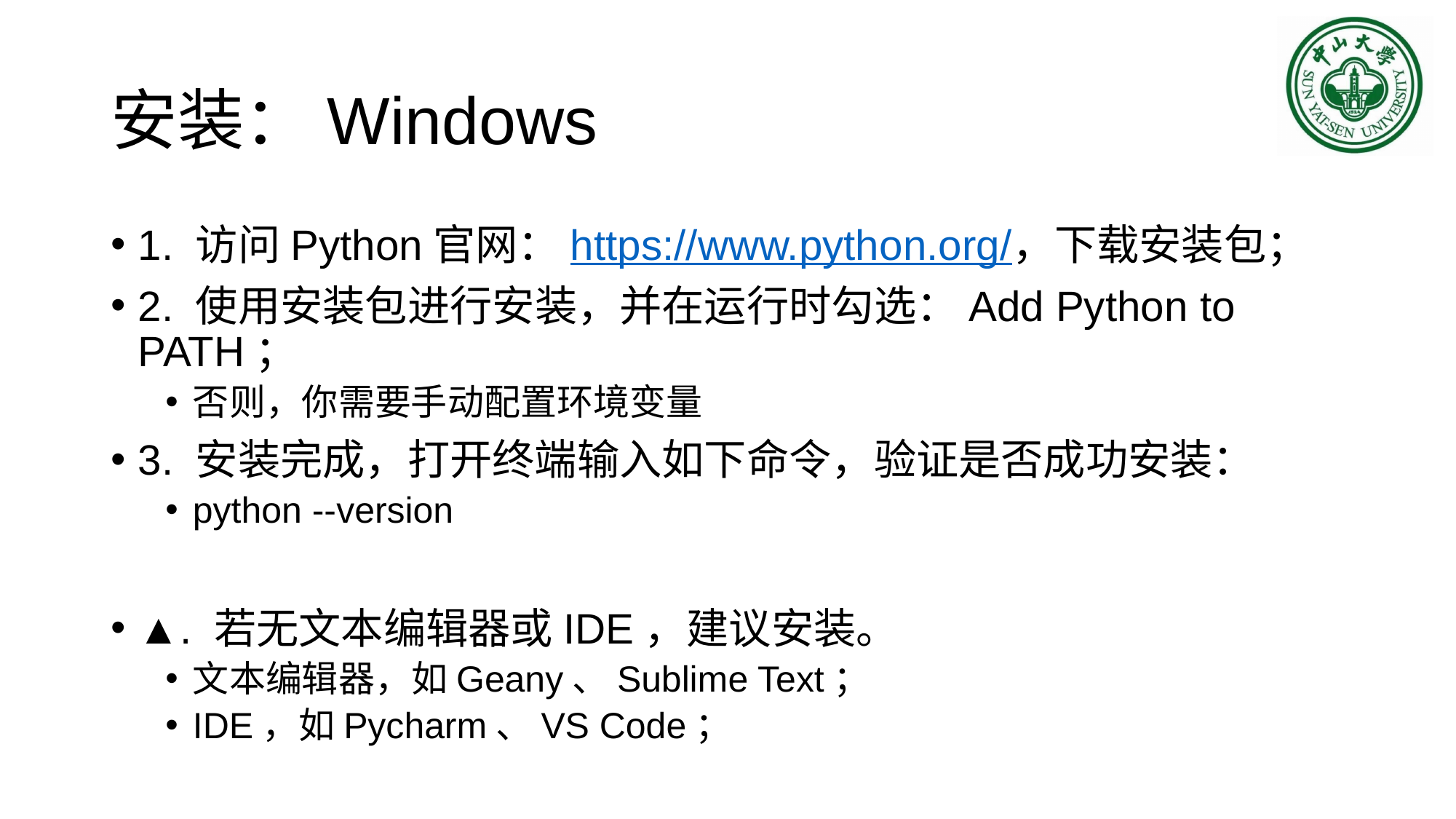

# 安装：Windows
1. 访问Python官网：https://www.python.org/，下载安装包；
2. 使用安装包进行安装，并在运行时勾选：Add Python to PATH；
否则，你需要手动配置环境变量
3. 安装完成，打开终端输入如下命令，验证是否成功安装：
python --version

▲. 若无文本编辑器或IDE，建议安装。
文本编辑器，如Geany、Sublime Text；
IDE，如Pycharm、VS Code；